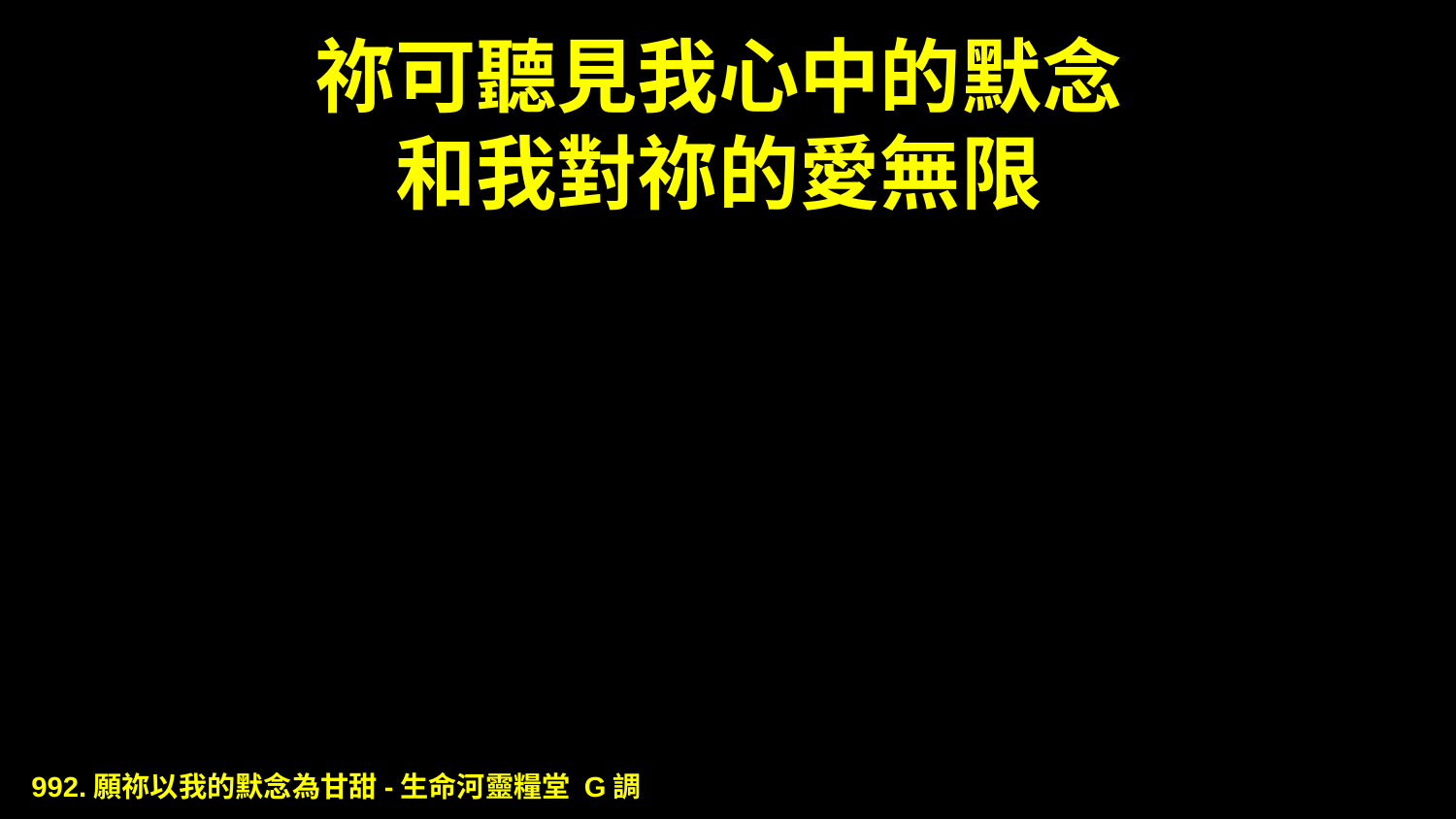

# 祢可聽見我心中的默念 和我對祢的愛無限
992.願祢以我的默念為甘甜-生命河靈糧堂 G調